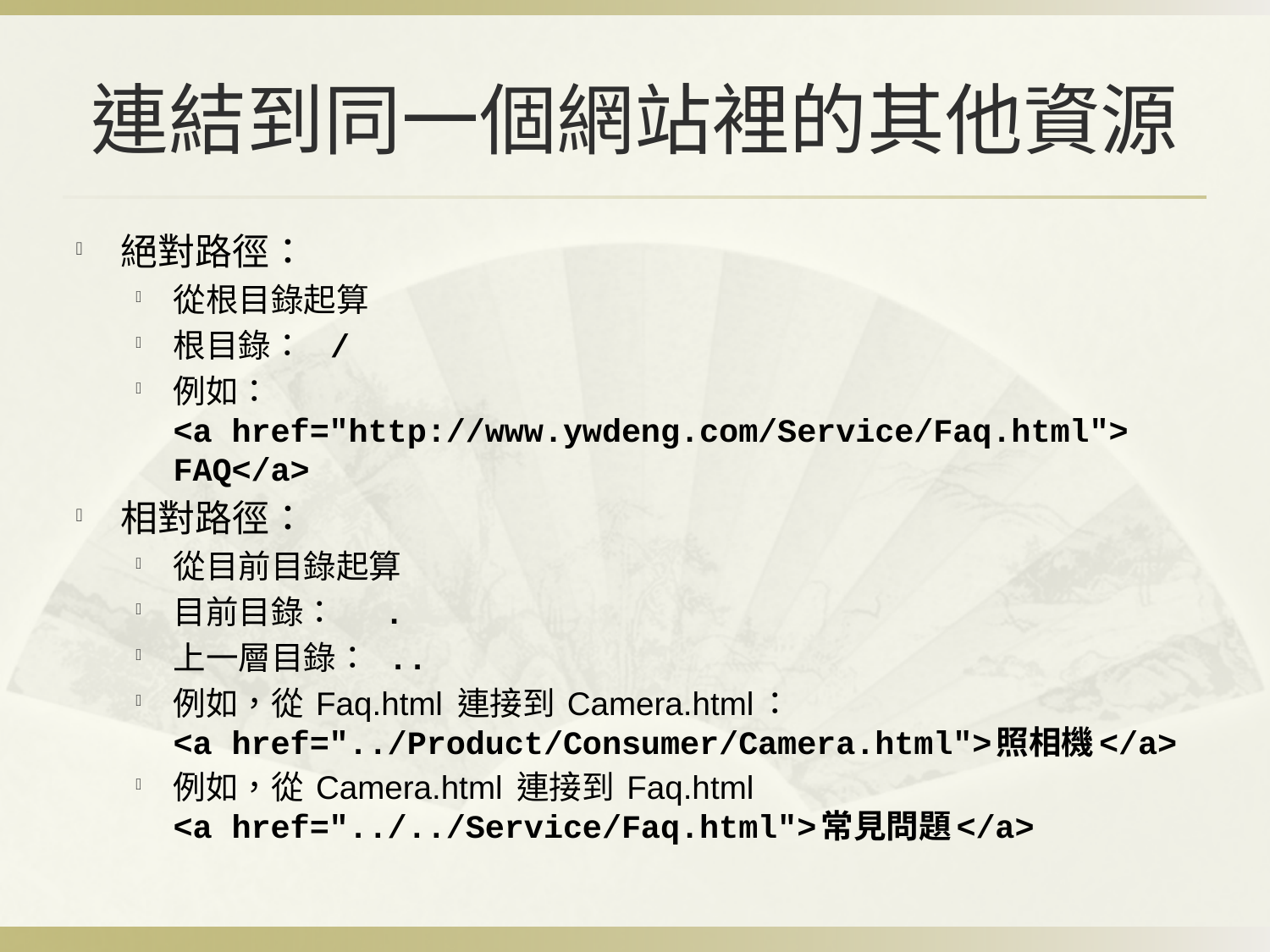

# 連結到同一個網站裡的其他資源
絕對路徑：
從根目錄起算
根目錄：   /
例如：
<a href="http://www.ywdeng.com/Service/Faq.html">
FAQ</a>
相對路徑：
從目前目錄起算
目前目錄：      .
上一層目錄：  ..
例如，從 Faq.html 連接到 Camera.html：
<a href="../Product/Consumer/Camera.html">照相機</a>
例如，從 Camera.html 連接到 Faq.html
<a href="../../Service/Faq.html">常見問題</a>